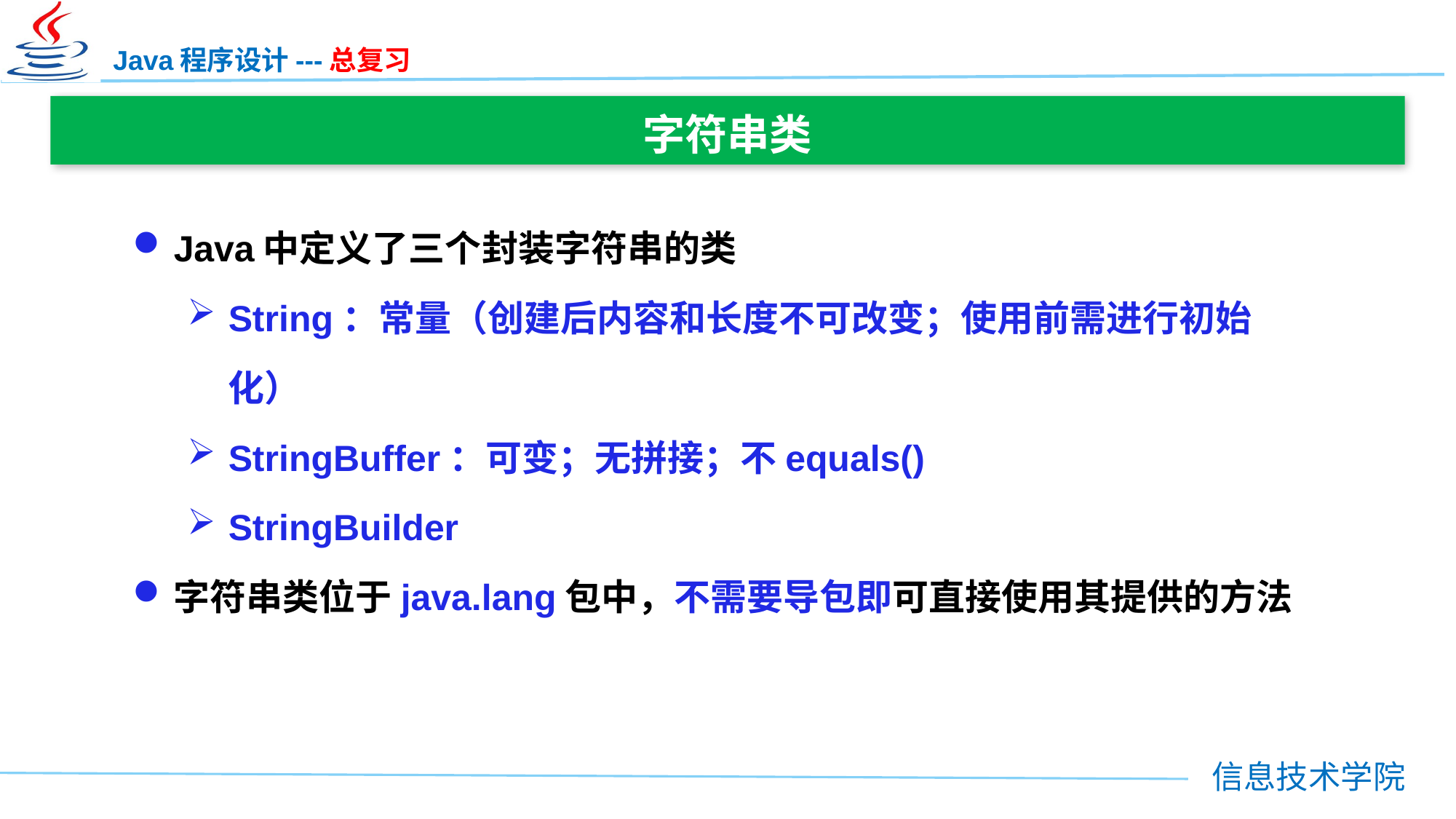

字符串类
Java中定义了三个封装字符串的类
String：常量（创建后内容和长度不可改变；使用前需进行初始化）
StringBuffer：可变；无拼接；不equals()
StringBuilder
字符串类位于java.lang包中，不需要导包即可直接使用其提供的方法